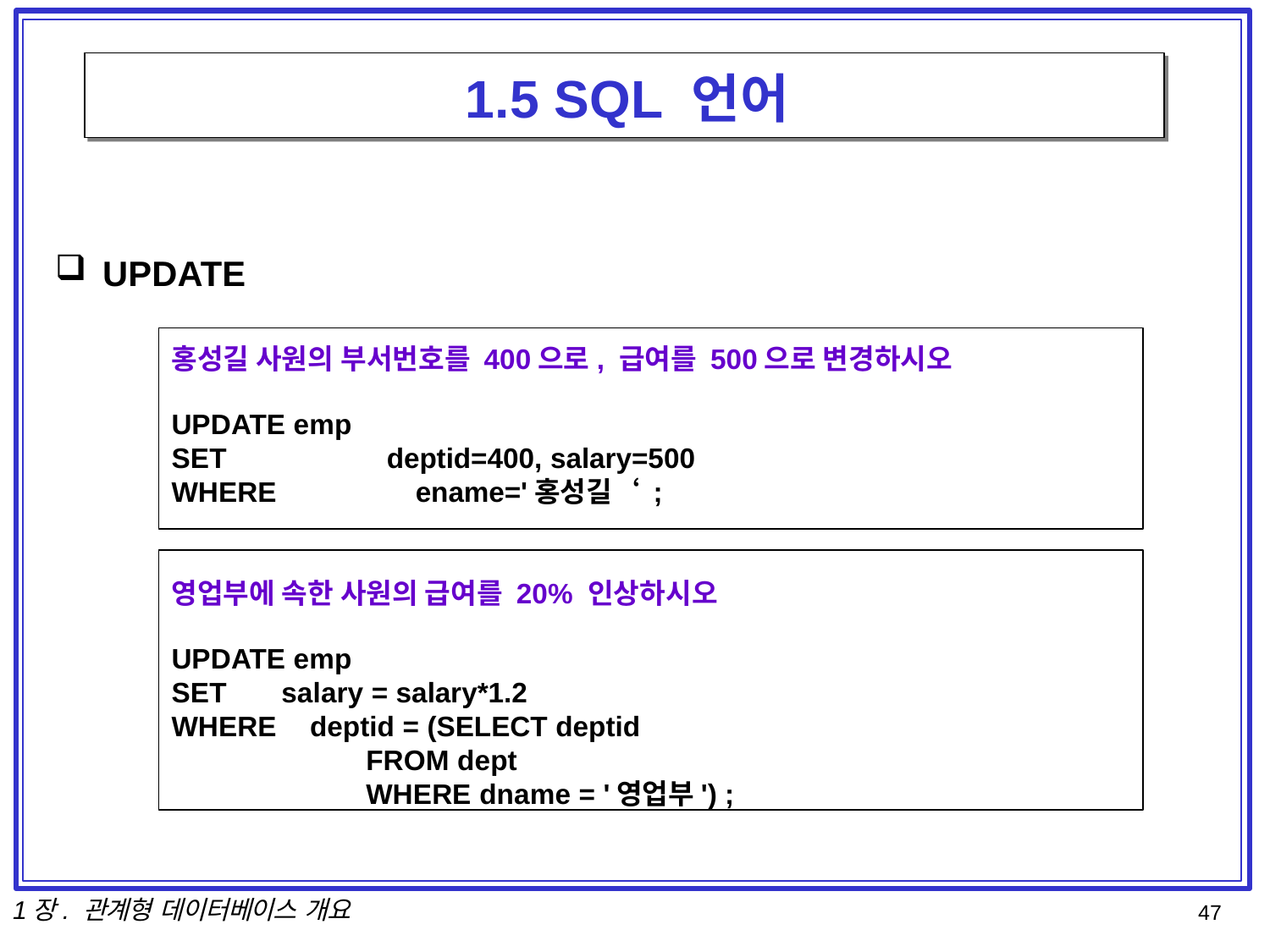

# 1.5 SQL 언어
UPDATE

홍성길 사원의 부서번호를 400으로, 급여를 500으로 변경하시오

UPDATE emp
SET	deptid=400, salary=500
WHERE	ename='홍성길‘ ;

영업부에 속한 사원의 급여를 20% 인상하시오

UPDATE emp
SET	salary = salary*1.2
WHERE	deptid = (SELECT deptid
FROM dept
WHERE dname = '영업부') ;
1장. 관계형 데이터베이스 개요
47